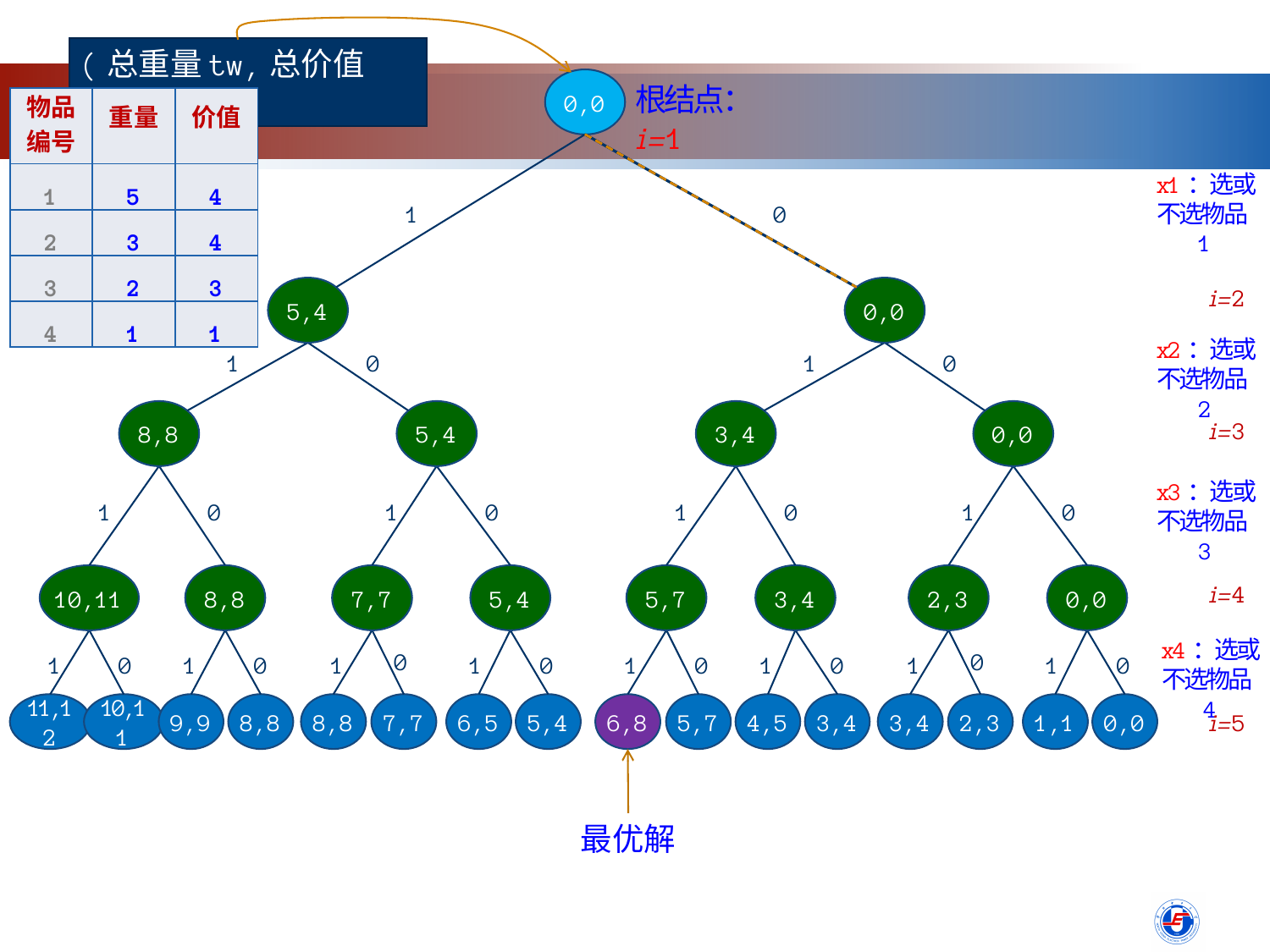

(总重量tw,总价值tv)
0,0
根结点：i=1
i=2
i=3
i=4
i=5
| 物品编号 | 重量 | 价值 |
| --- | --- | --- |
| 1 | 5 | 4 |
| 2 | 3 | 4 |
| 3 | 2 | 3 |
| 4 | 1 | 1 |
1
5,4
0
0,0
x1：选或不选物品1
x2：选或不选物品2
x3：选或不选物品3
x4：选或不选物品4
1
8,8
0
5,4
1
3,4
0
0,0
1
10,11
0
8,8
1
7,7
0
5,4
1
5,7
0
3,4
1
2,3
0
0,0
1
11,12
0
10,11
1
9,9
0
8,8
1
8,8
0
7,7
1
6,5
0
5,4
1
6,8
0
5,7
1
4,5
0
3,4
1
3,4
0
2,3
1
1,1
0
0,0
最优解